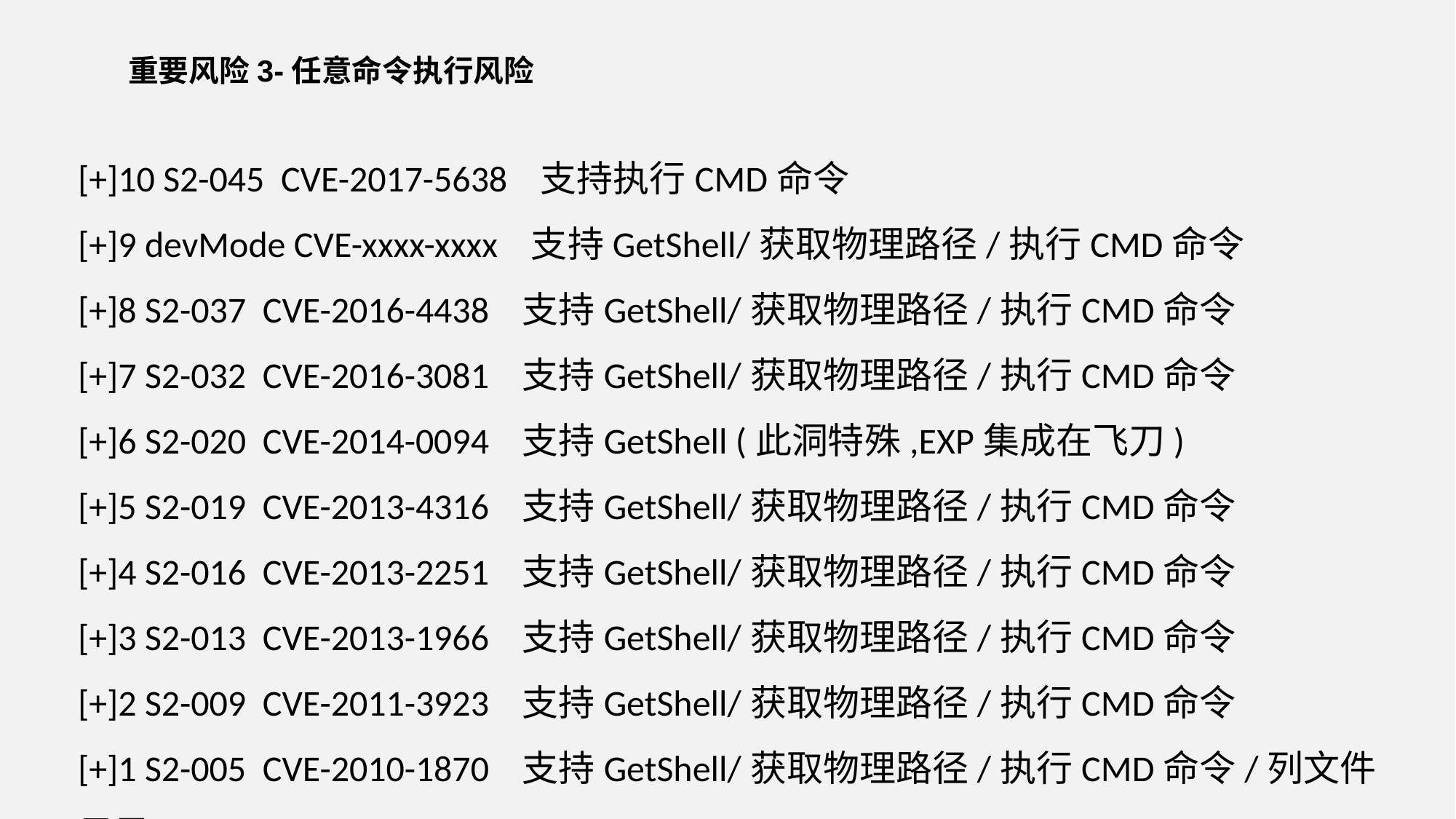

重要风险3-任意命令执行风险
[+]10 S2-045  CVE-2017-5638   支持执行CMD命令
[+]9 devMode CVE-xxxx-xxxx   支持GetShell/获取物理路径/执行CMD命令
[+]8 S2-037  CVE-2016-4438   支持GetShell/获取物理路径/执行CMD命令
[+]7 S2-032  CVE-2016-3081   支持GetShell/获取物理路径/执行CMD命令
[+]6 S2-020  CVE-2014-0094   支持GetShell (此洞特殊,EXP集成在飞刀)
[+]5 S2-019  CVE-2013-4316   支持GetShell/获取物理路径/执行CMD命令
[+]4 S2-016  CVE-2013-2251   支持GetShell/获取物理路径/执行CMD命令
[+]3 S2-013  CVE-2013-1966   支持GetShell/获取物理路径/执行CMD命令
[+]2 S2-009  CVE-2011-3923   支持GetShell/获取物理路径/执行CMD命令
[+]1 S2-005  CVE-2010-1870   支持GetShell/获取物理路径/执行CMD命令/列文件目录